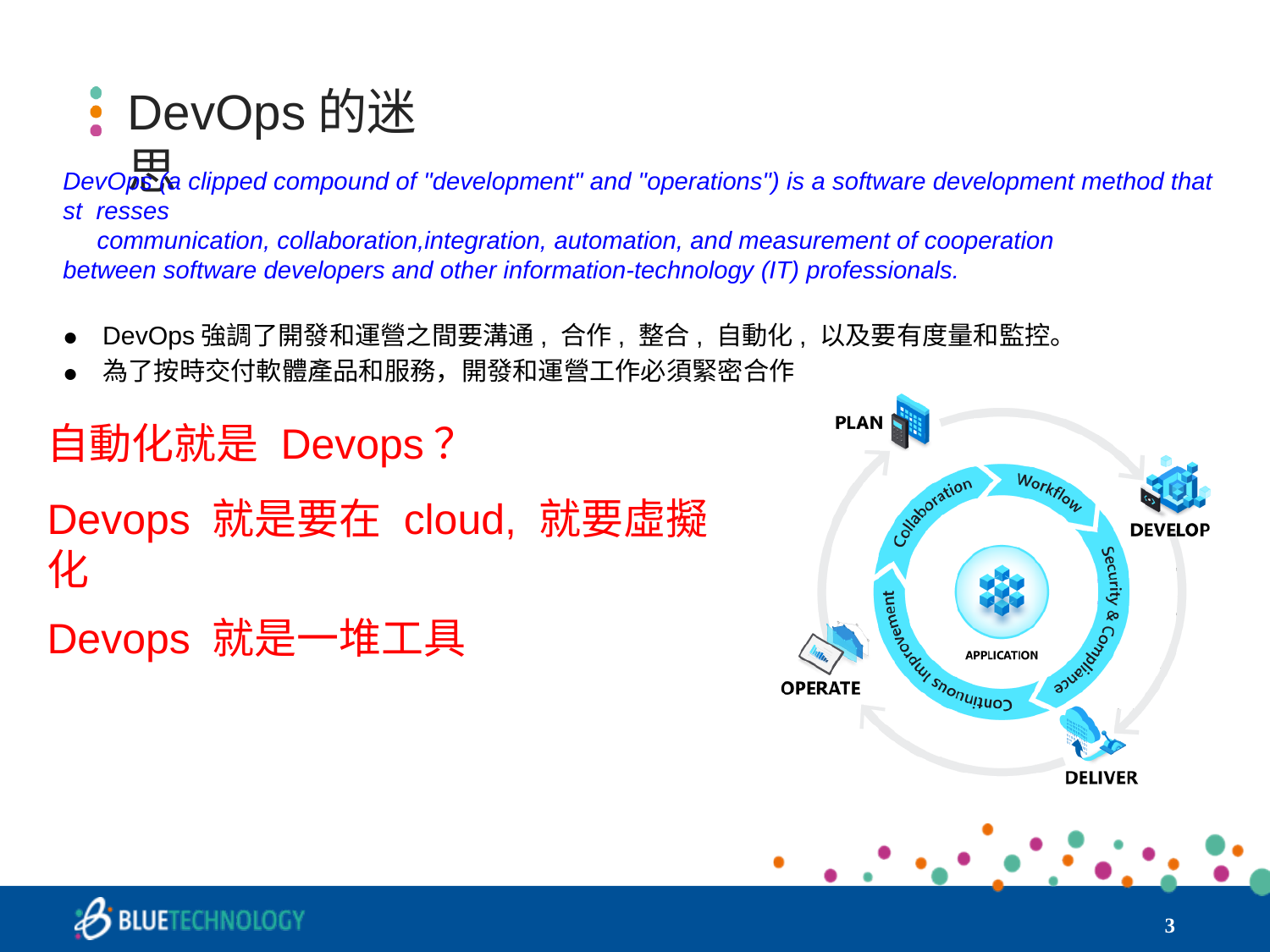

# DevOps的迷思
DevOps (a clipped compound of "development" and "operations") is a software development method that st  resses
communication, collaboration,integration, automation, and measurement of cooperation
between software developers and other information-technology (IT) professionals.

DevOps強調了開發和運營之間要溝通, 合作, 整合, 自動化, 以及要有度量和監控。
為了按時交付軟體產品和服務，開發和運營工作必須緊密合作

自動化就是 Devops？
Devops 就是要在 cloud, 就要虛擬化
Devops 就是一堆工具
3